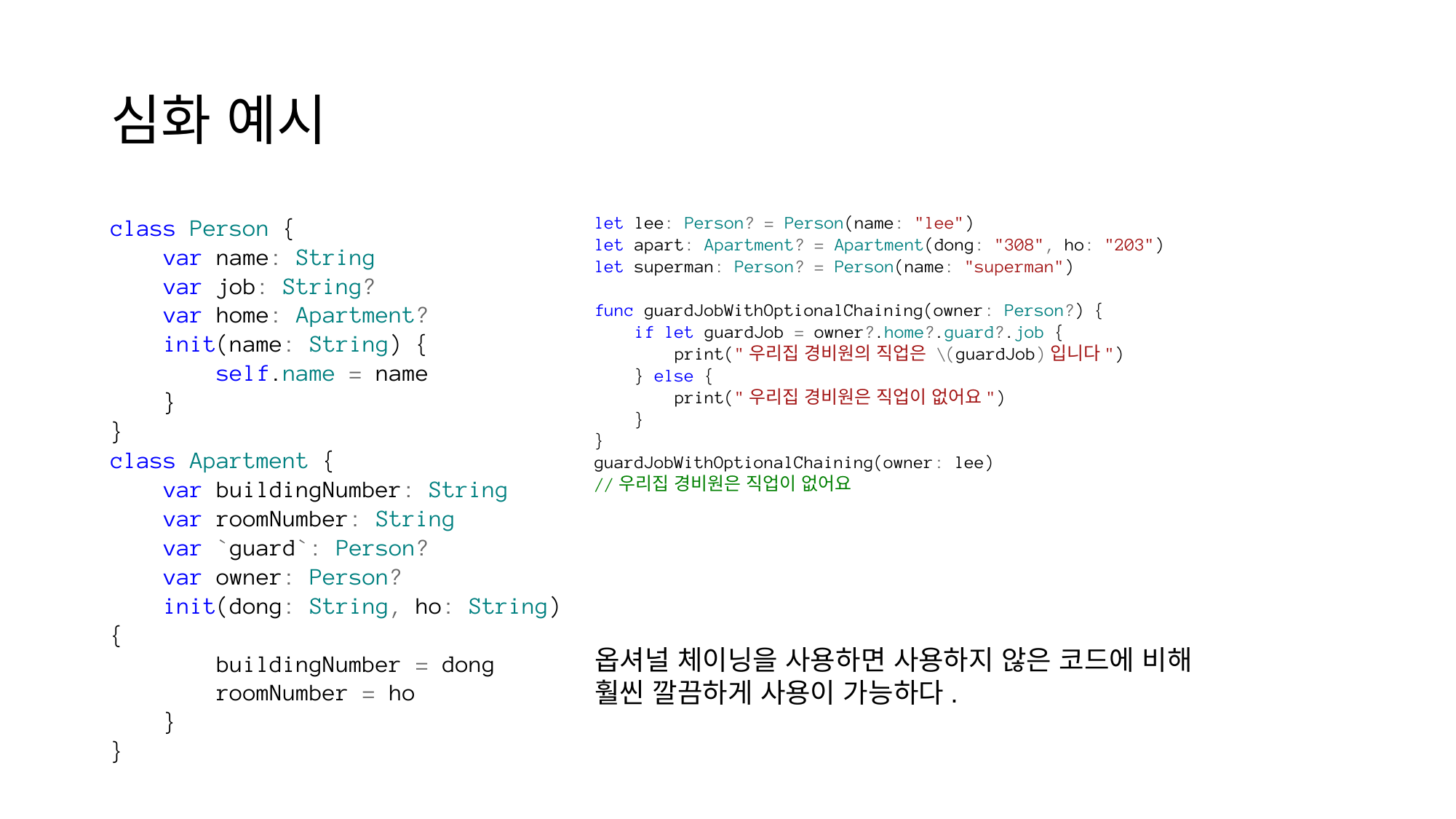

# 심화 예시
let lee: Person? = Person(name: "lee")
let apart: Apartment? = Apartment(dong: "308", ho: "203")
let superman: Person? = Person(name: "superman")
func guardJobWithOptionalChaining(owner: Person?) {
    if let guardJob = owner?.home?.guard?.job {
        print("우리집 경비원의 직업은 \(guardJob)입니다")
    } else {
        print("우리집 경비원은 직업이 없어요")
    }
}
guardJobWithOptionalChaining(owner: lee)
//우리집 경비원은 직업이 없어요
class Person {
    var name: String
    var job: String?
    var home: Apartment?
    init(name: String) {
        self.name = name
    }
}
class Apartment {
    var buildingNumber: String
    var roomNumber: String
    var `guard`: Person?
    var owner: Person?
    init(dong: String, ho: String) {
        buildingNumber = dong
        roomNumber = ho
    }
}
옵셔널 체이닝을 사용하면 사용하지 않은 코드에 비해
훨씬 깔끔하게 사용이 가능하다.